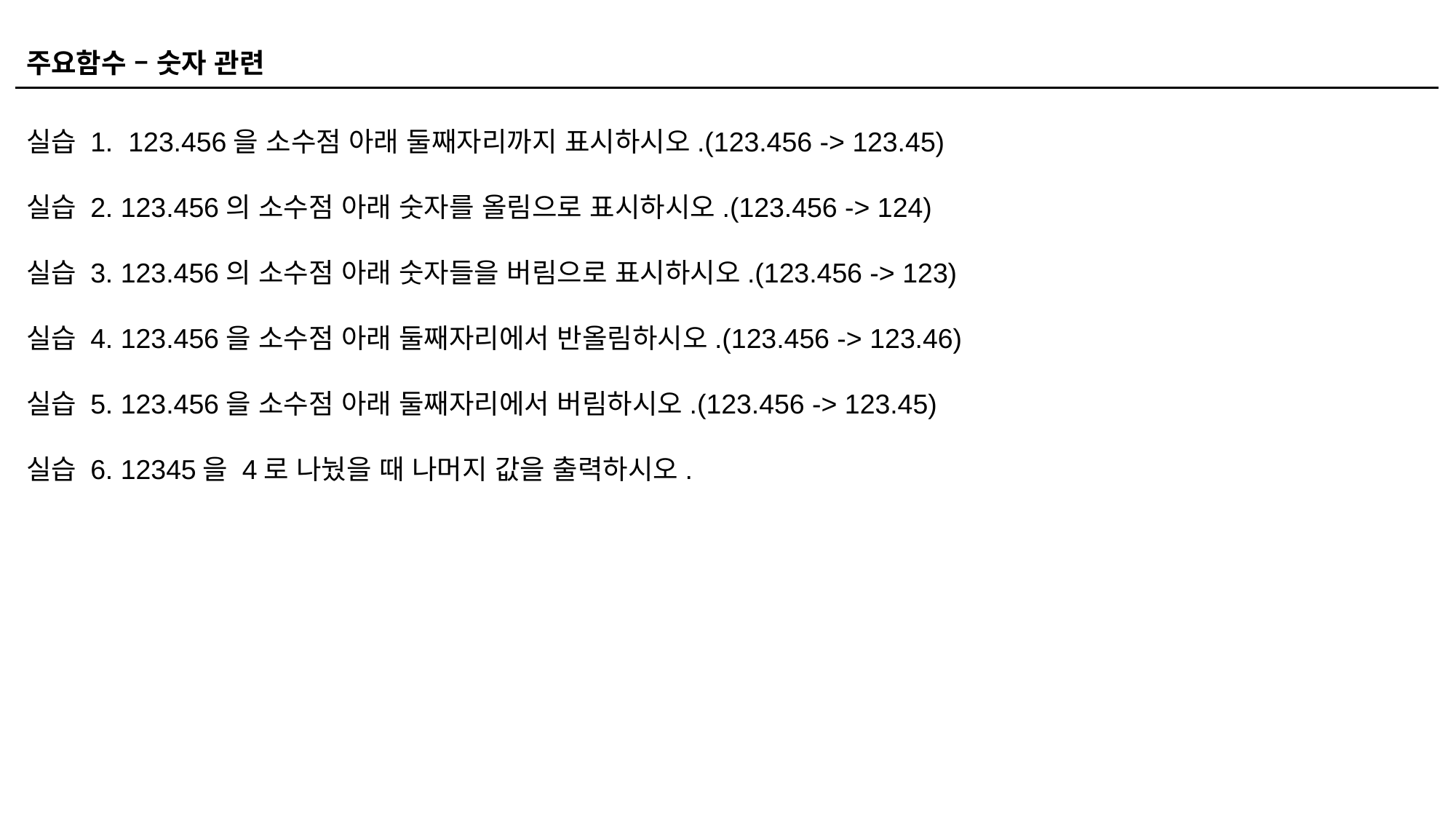

주요함수 – 숫자 관련
실습 1.  123.456을 소수점 아래 둘째자리까지 표시하시오.(123.456 -> 123.45)

실습 2. 123.456의 소수점 아래 숫자를 올림으로 표시하시오.(123.456 -> 124)

실습 3. 123.456의 소수점 아래 숫자들을 버림으로 표시하시오.(123.456 -> 123)

실습 4. 123.456을 소수점 아래 둘째자리에서 반올림하시오.(123.456 -> 123.46)

실습 5. 123.456을 소수점 아래 둘째자리에서 버림하시오.(123.456 -> 123.45)

실습 6. 12345을 4로 나눴을 때 나머지 값을 출력하시오.